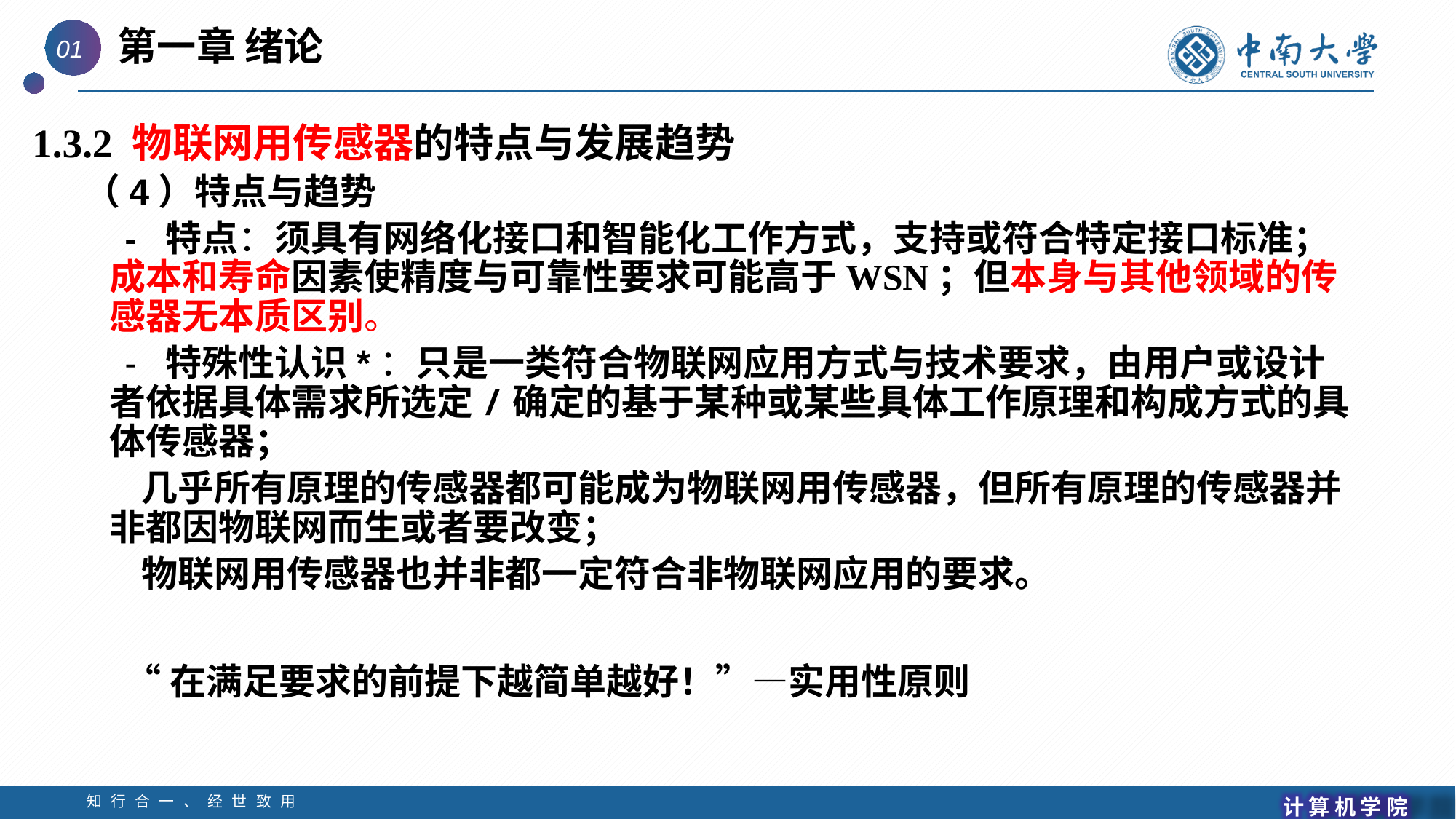

1.3.2 物联网用传感器的特点与发展趋势
（4）特点与趋势
    -  特点：须具有网络化接口和智能化工作方式，支持或符合特定接口标准；成本和寿命因素使精度与可靠性要求可能高于WSN；但本身与其他领域的传感器无本质区别。
    -  特殊性认识*：只是一类符合物联网应用方式与技术要求，由用户或设计者依据具体需求所选定/确定的基于某种或某些具体工作原理和构成方式的具体传感器；
      几乎所有原理的传感器都可能成为物联网用传感器，但所有原理的传感器并非都因物联网而生或者要改变；
      物联网用传感器也并非都一定符合非物联网应用的要求。

     “在满足要求的前提下越简单越好！”—实用性原则